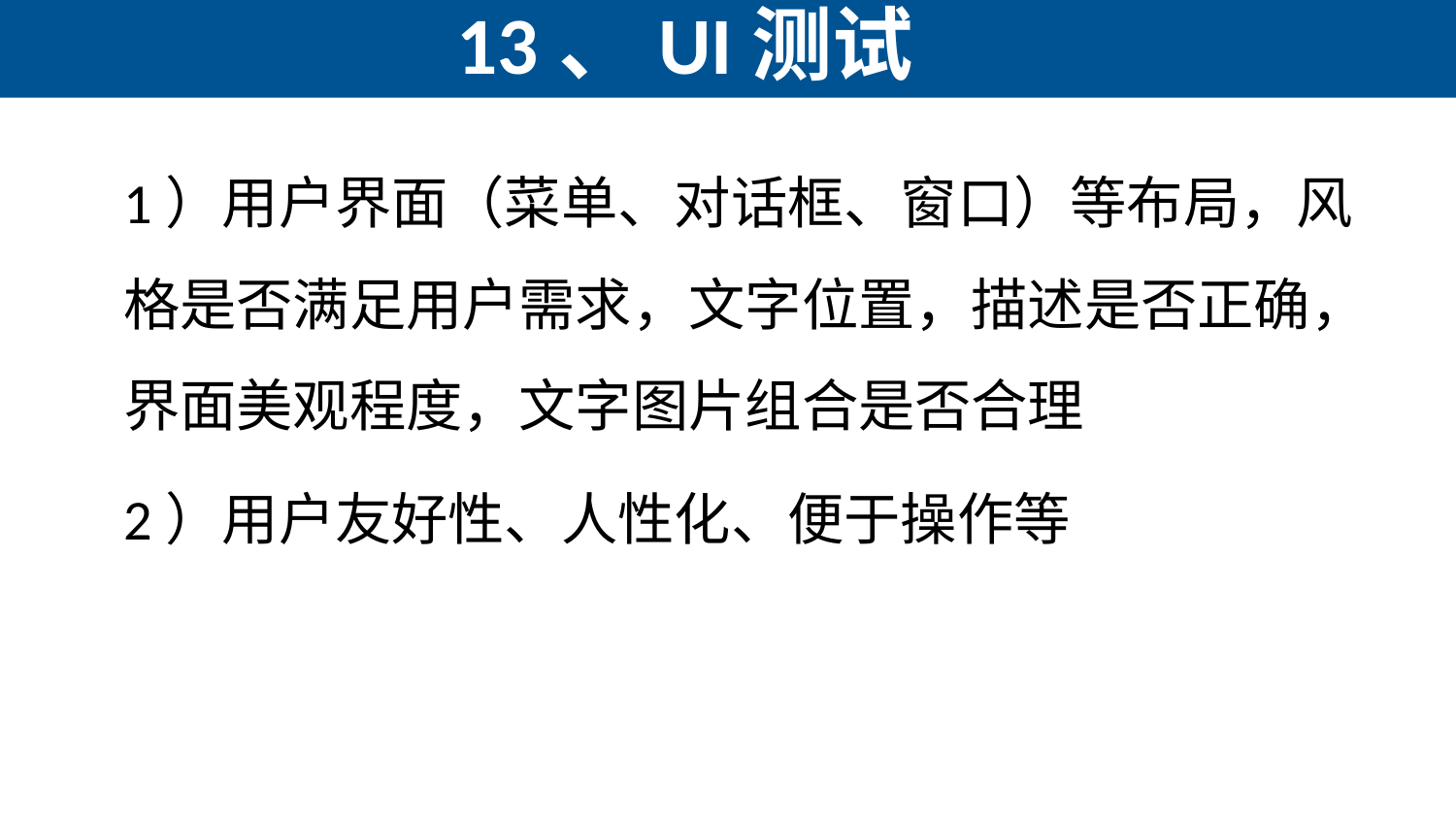

13、UI测试
1）用户界面（菜单、对话框、窗口）等布局，风格是否满足用户需求，文字位置，描述是否正确，界面美观程度，文字图片组合是否合理
2）用户友好性、人性化、便于操作等